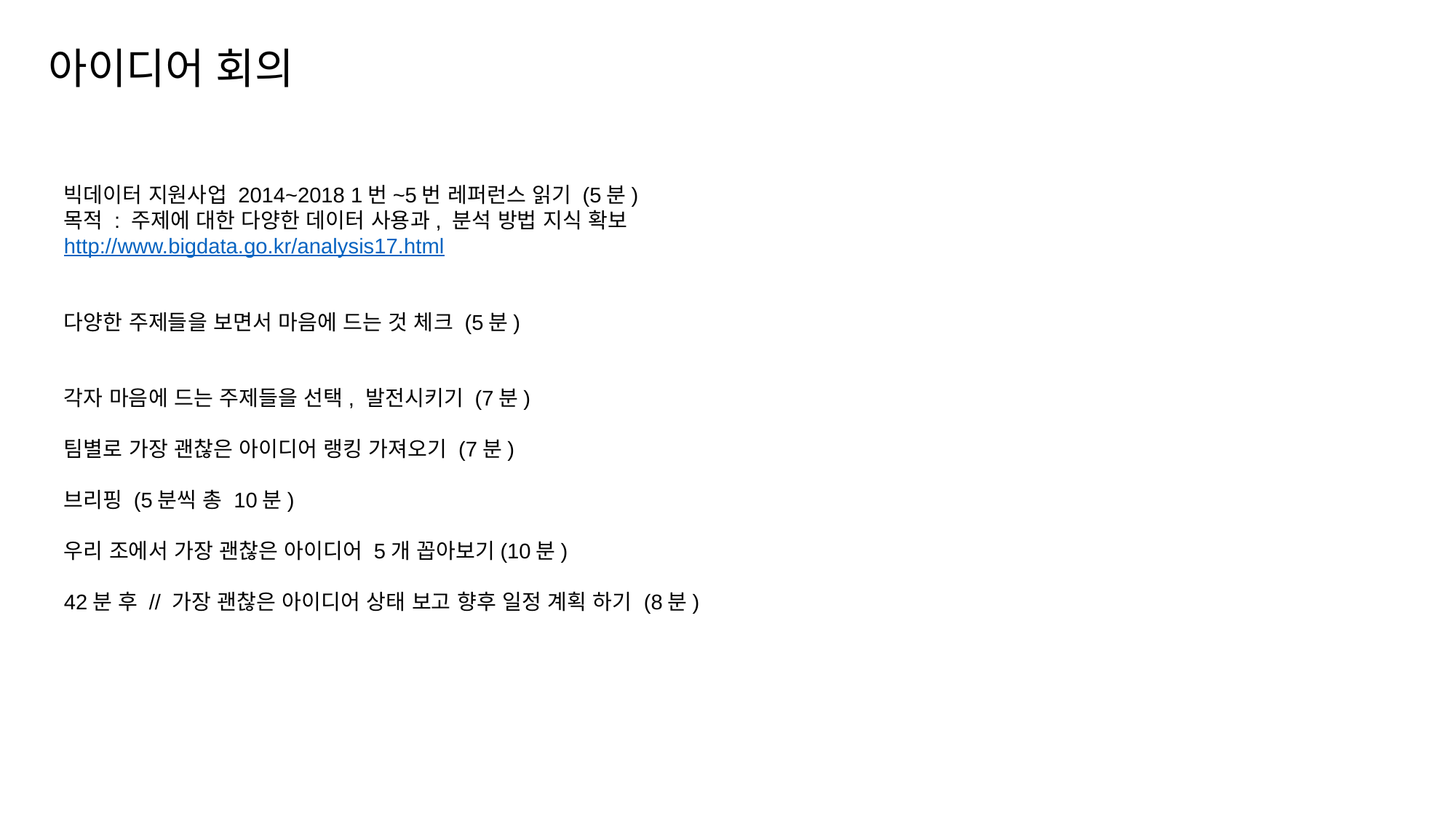

# 아이디어 회의
빅데이터 지원사업 2014~2018 1번~5번 레퍼런스 읽기 (5분)
목적 : 주제에 대한 다양한 데이터 사용과, 분석 방법 지식 확보
http://www.bigdata.go.kr/analysis17.html

다양한 주제들을 보면서 마음에 드는 것 체크 (5분)

각자 마음에 드는 주제들을 선택, 발전시키기 (7분)

팀별로 가장 괜찮은 아이디어 랭킹 가져오기 (7분)

브리핑 (5분씩 총 10분)

우리 조에서 가장 괜찮은 아이디어 5개 꼽아보기(10분)

42분 후 // 가장 괜찮은 아이디어 상태 보고 향후 일정 계획 하기 (8분)